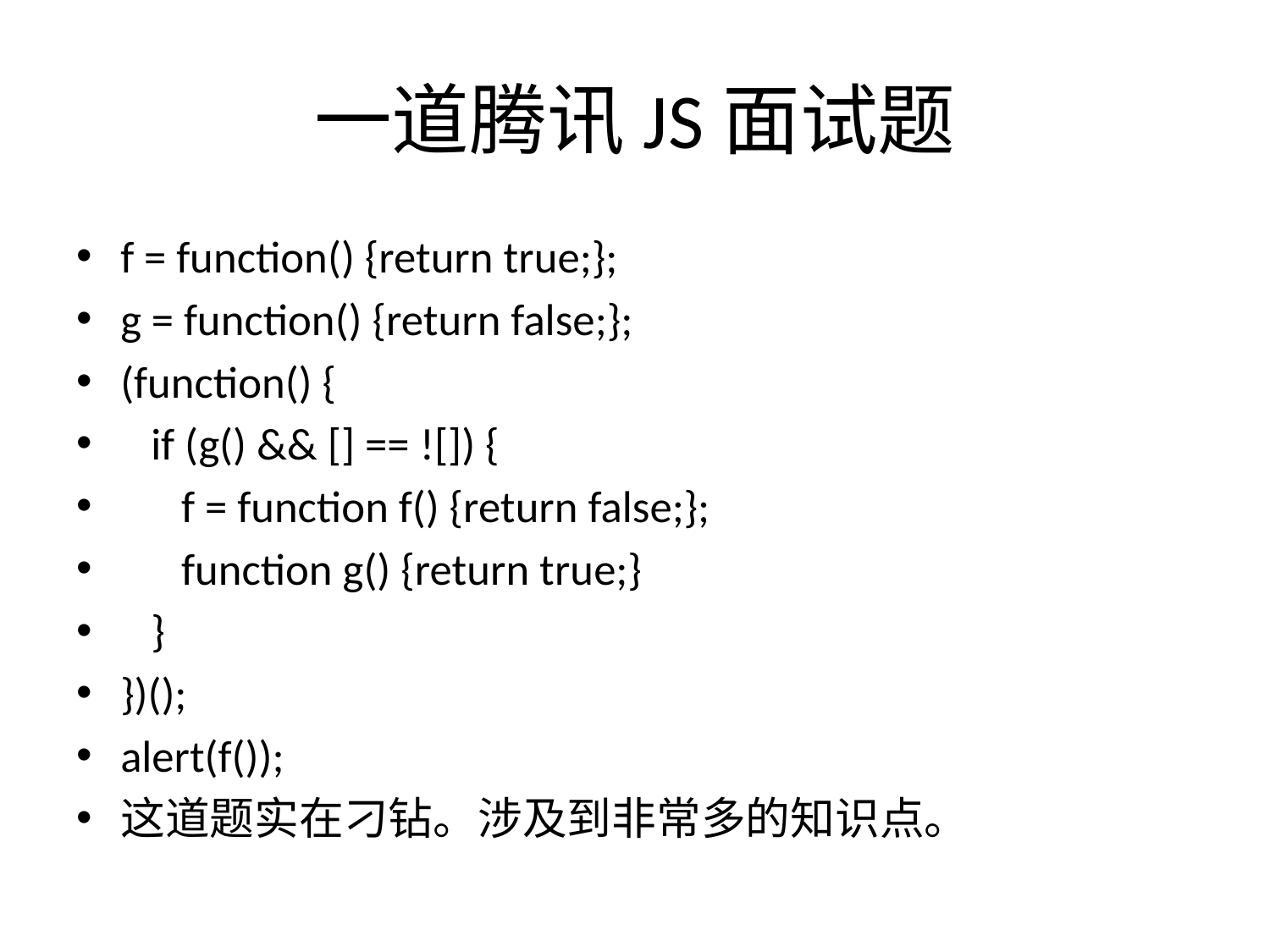

# 一道腾讯JS面试题
f = function() {return true;};
g = function() {return false;};
(function() {
   if (g() && [] == ![]) {
      f = function f() {return false;};
      function g() {return true;}
   }
})();
alert(f());
这道题实在刁钻。涉及到非常多的知识点。